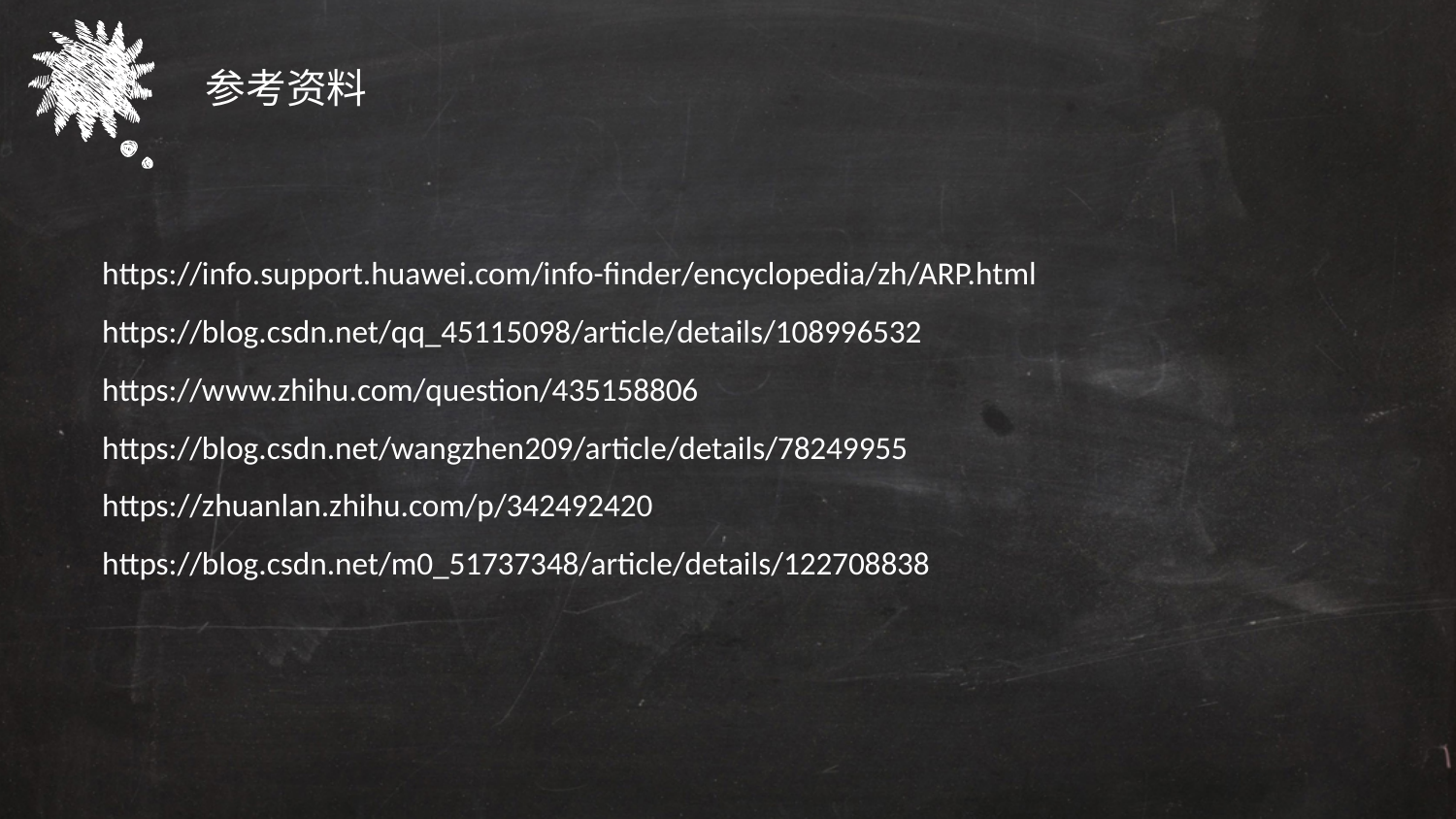

参考资料
https://info.support.huawei.com/info-finder/encyclopedia/zh/ARP.html
https://blog.csdn.net/qq_45115098/article/details/108996532
https://www.zhihu.com/question/435158806
https://blog.csdn.net/wangzhen209/article/details/78249955
https://zhuanlan.zhihu.com/p/342492420
https://blog.csdn.net/m0_51737348/article/details/122708838